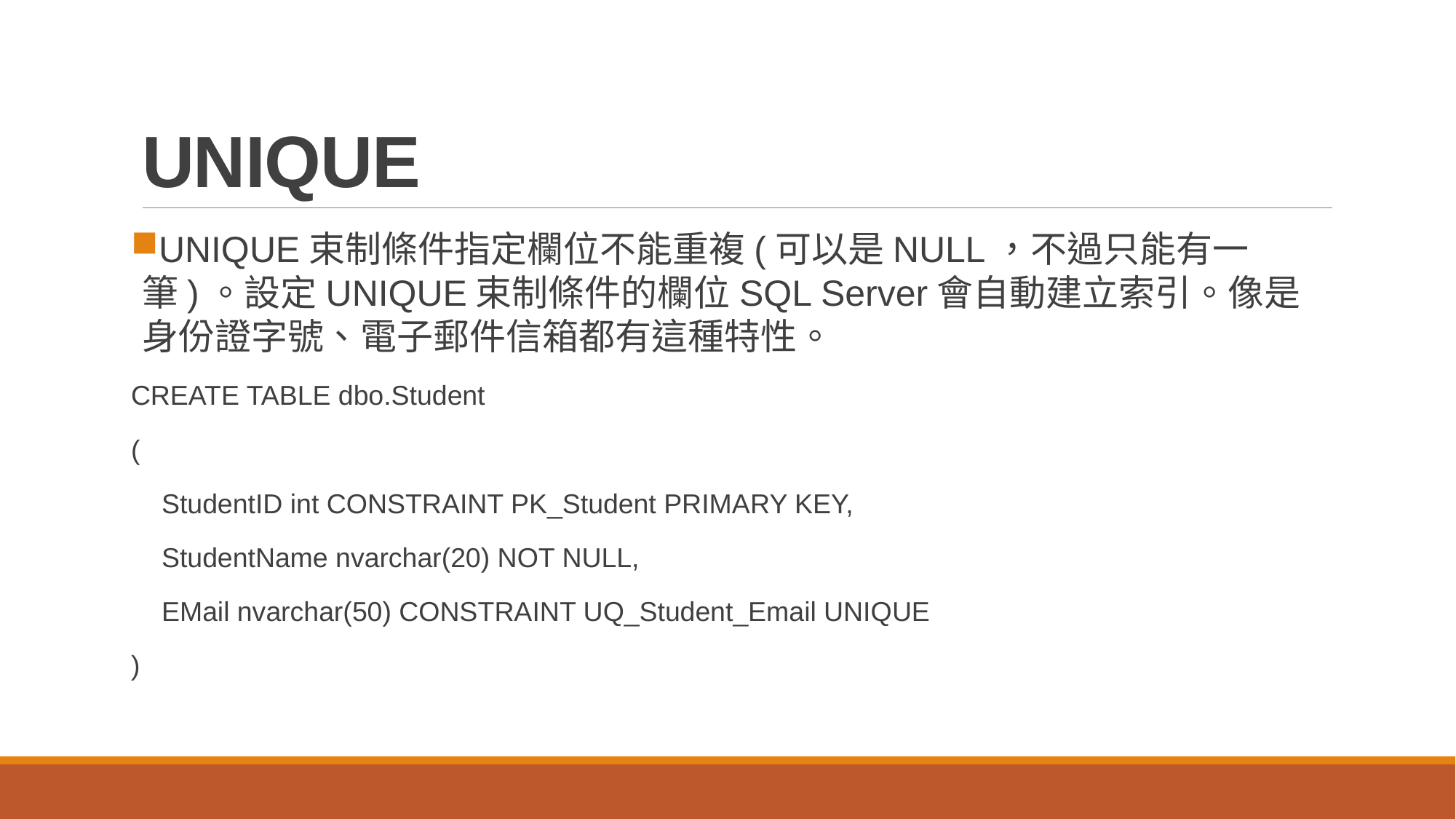

# UNIQUE
UNIQUE束制條件指定欄位不能重複(可以是NULL，不過只能有一筆)。設定UNIQUE束制條件的欄位SQL Server會自動建立索引。像是身份證字號、電子郵件信箱都有這種特性。
CREATE TABLE dbo.Student
(
    StudentID int CONSTRAINT PK_Student PRIMARY KEY,
    StudentName nvarchar(20) NOT NULL,
    EMail nvarchar(50) CONSTRAINT UQ_Student_Email UNIQUE
)